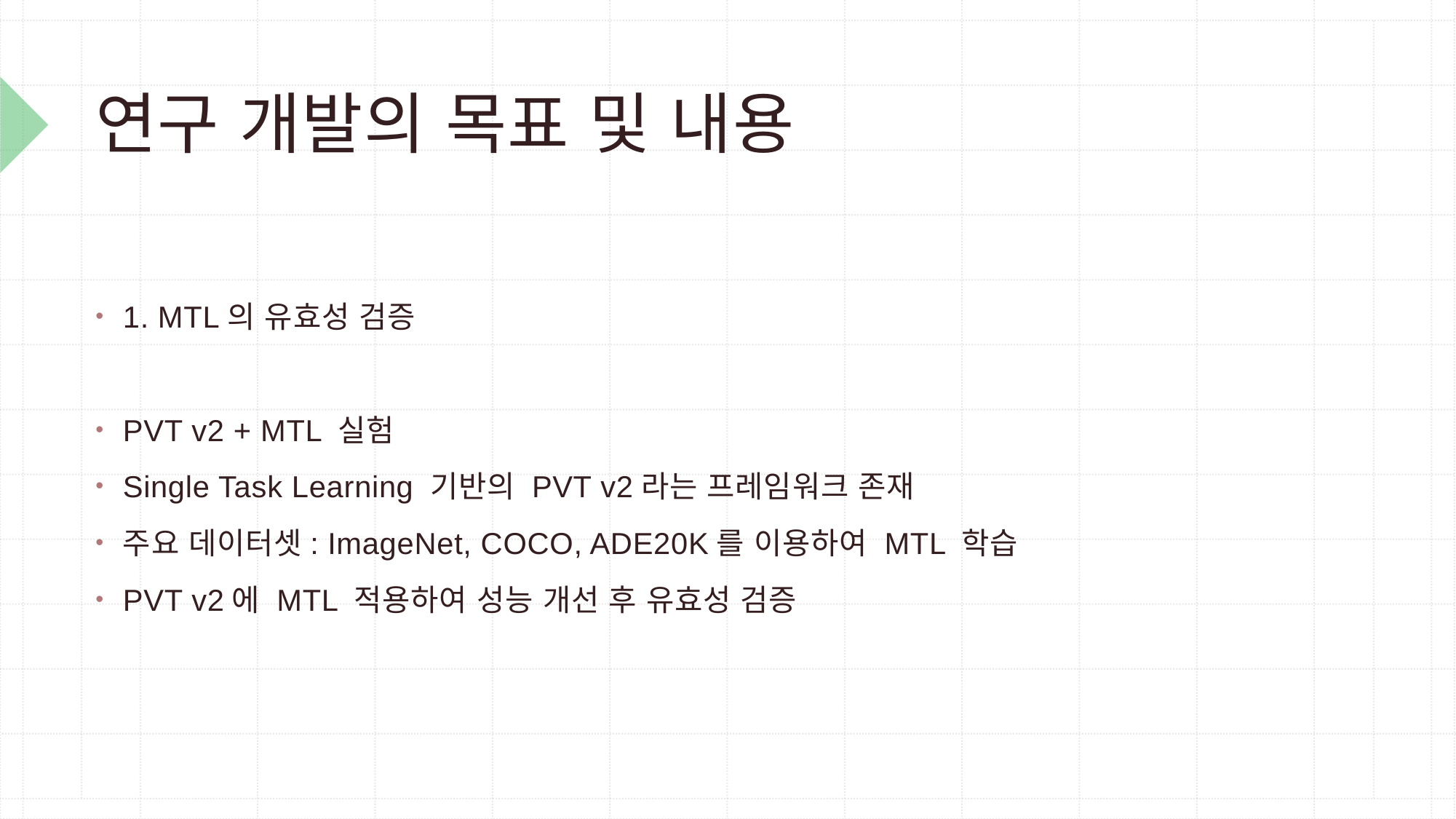

# 연구 개발의 목표 및 내용
1. MTL의 유효성 검증

PVT v2 + MTL 실험
Single Task Learning 기반의 PVT v2라는 프레임워크 존재
주요 데이터셋: ImageNet, COCO, ADE20K를 이용하여 MTL 학습
PVT v2에 MTL 적용하여 성능 개선 후 유효성 검증